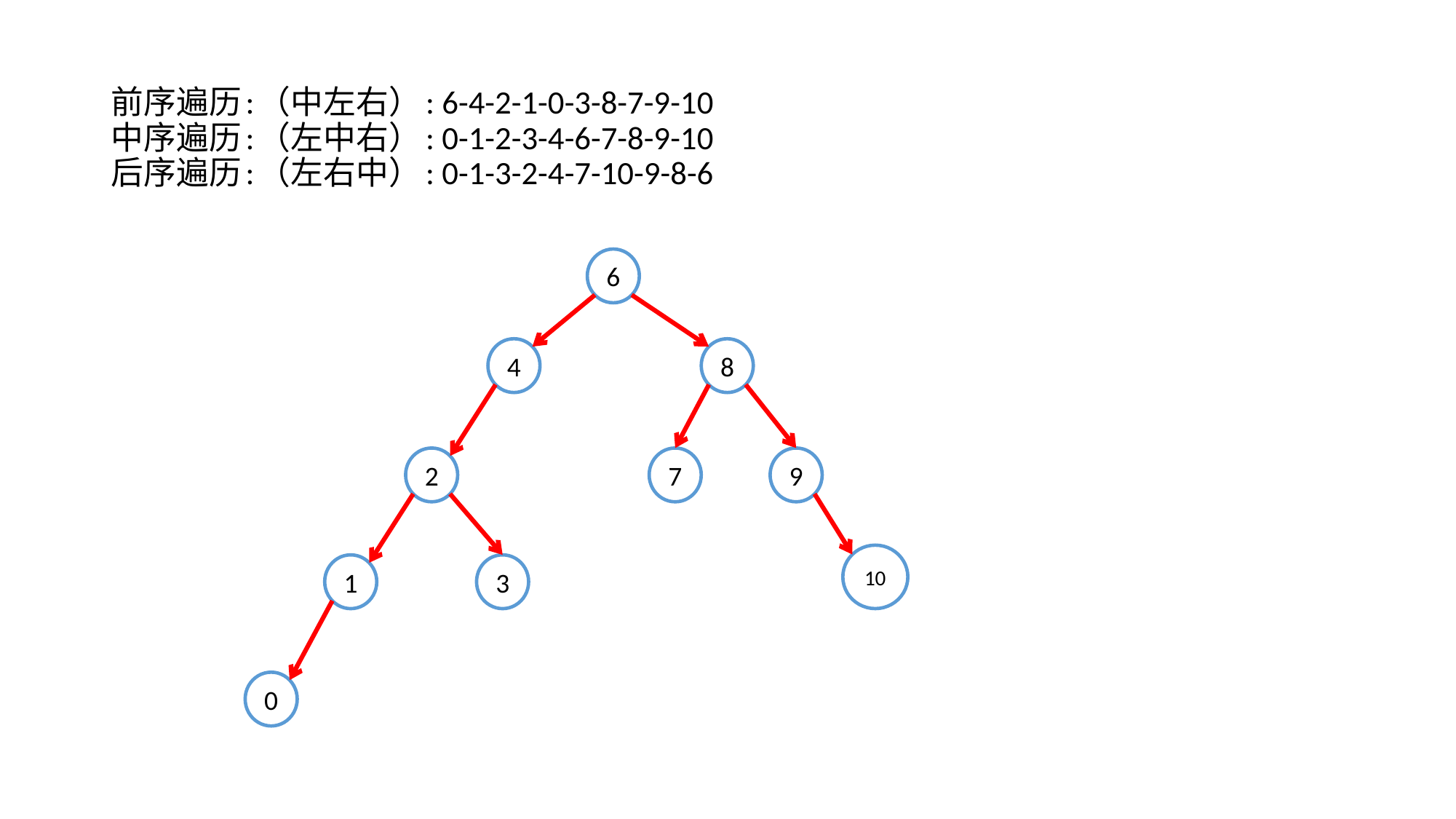

# 前序遍历:（中左右）: 6-4-2-1-0-3-8-7-9-10 中序遍历:（左中右）: 0-1-2-3-4-6-7-8-9-10 后序遍历:（左右中）: 0-1-3-2-4-7-10-9-8-6
6
4
8
2
7
9
10
1
3
0